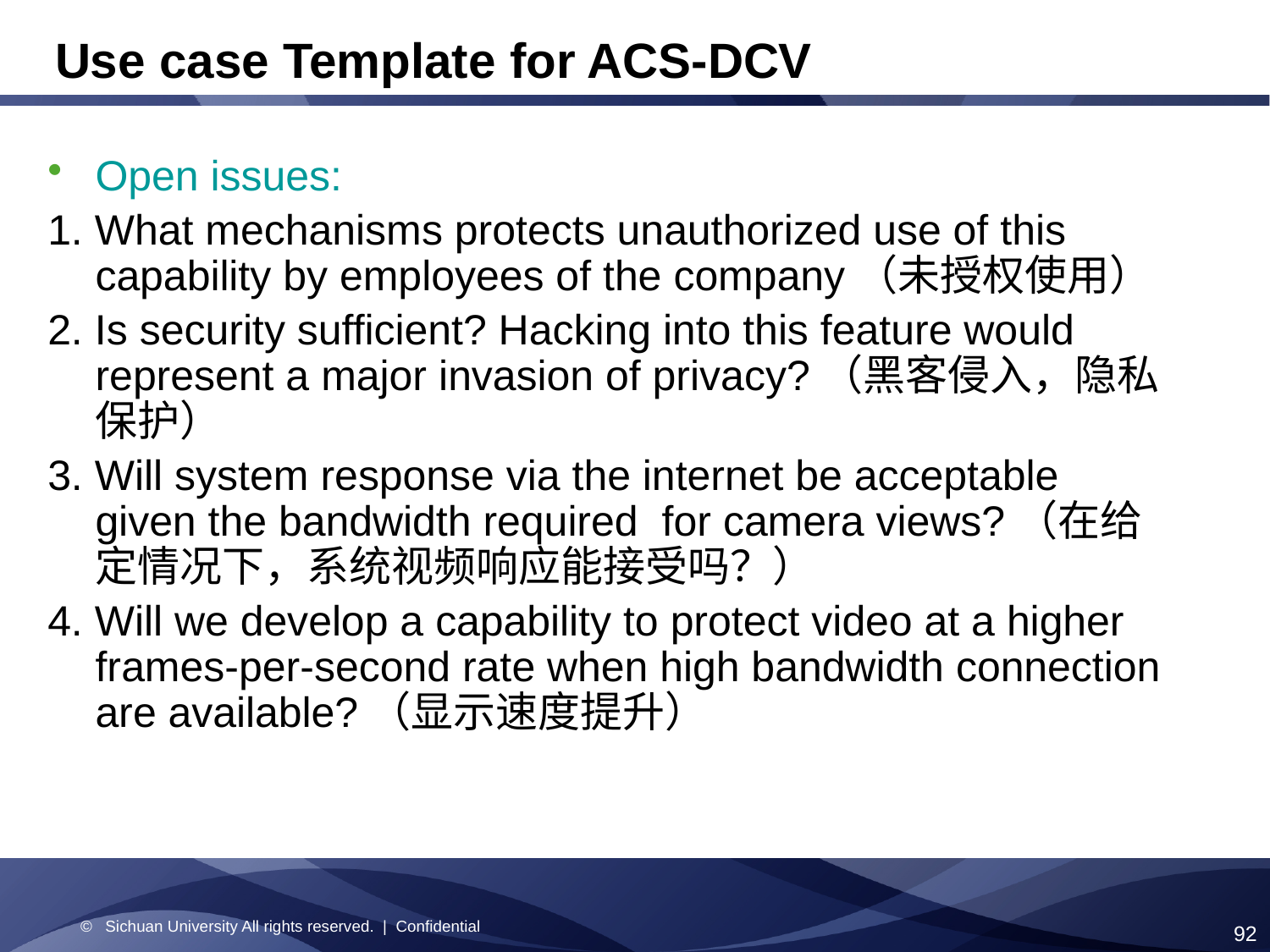

# Use case Template for ACS-DCV
Open issues:
1. What mechanisms protects unauthorized use of this capability by employees of the company（未授权使用）
2. Is security sufficient? Hacking into this feature would represent a major invasion of privacy?（黑客侵入，隐私保护）
3. Will system response via the internet be acceptable given the bandwidth required  for camera views?（在给定情况下，系统视频响应能接受吗？）
4. Will we develop a capability to protect video at a higher frames-per-second rate when high bandwidth connection are available?（显示速度提升）

©   Sichuan University All rights reserved.  |  Confidential
92